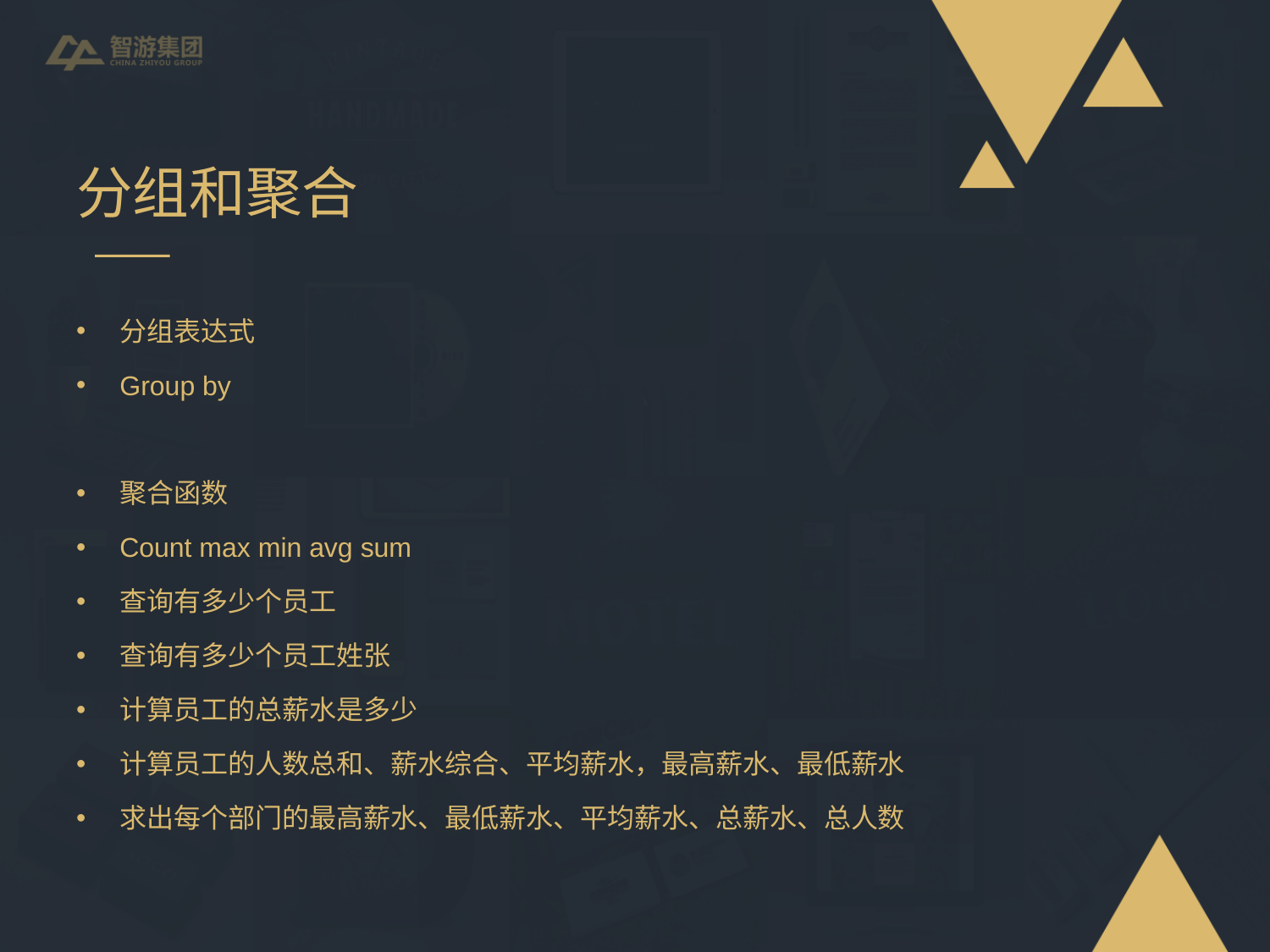

# 分组和聚合
分组表达式
Group by

聚合函数
Count max min avg sum
查询有多少个员工
查询有多少个员工姓张
计算员工的总薪水是多少
计算员工的人数总和、薪水综合、平均薪水，最高薪水、最低薪水
求出每个部门的最高薪水、最低薪水、平均薪水、总薪水、总人数